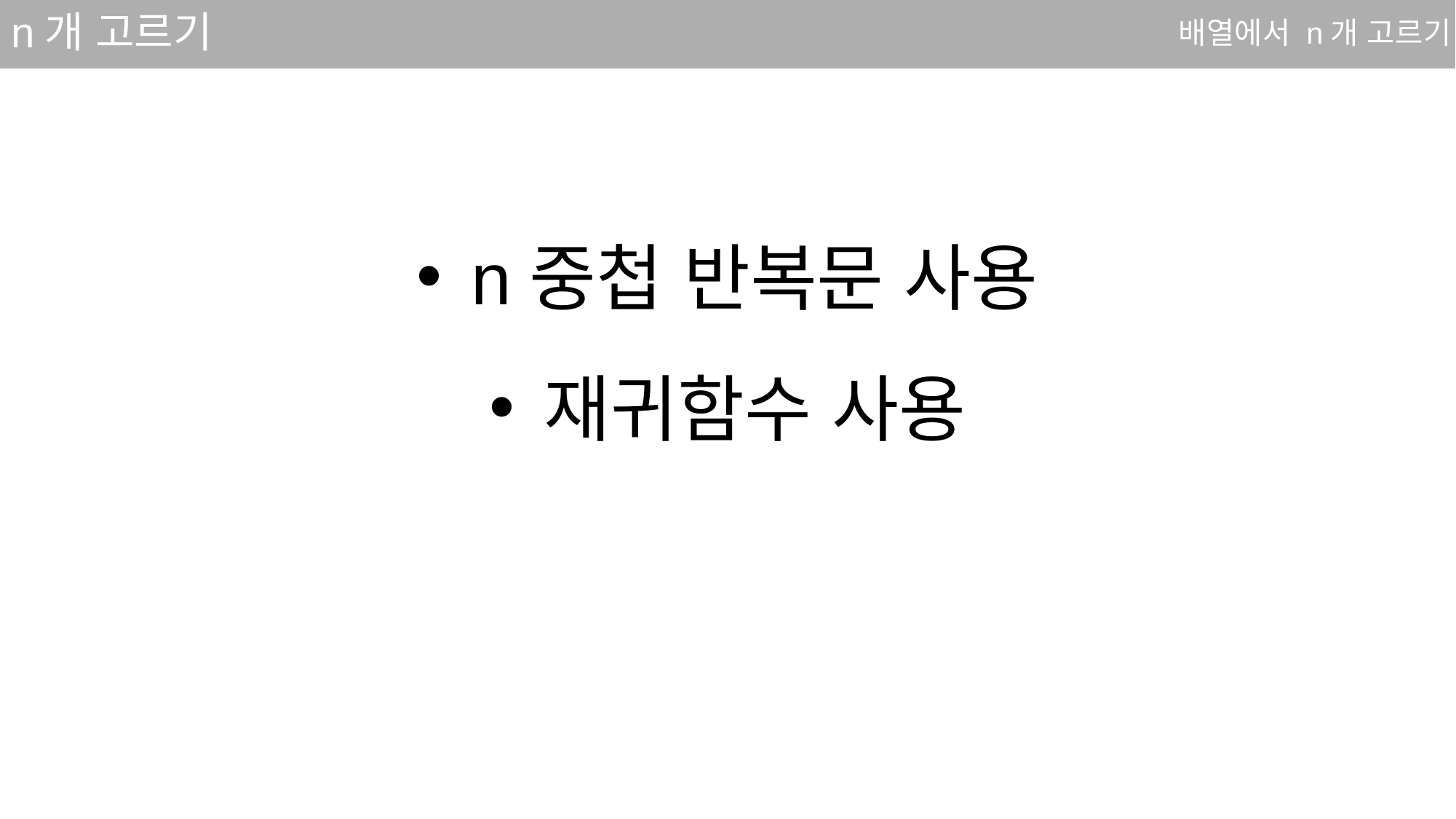

# n개 고르기
배열에서 n개 고르기
n중첩 반복문 사용
재귀함수 사용